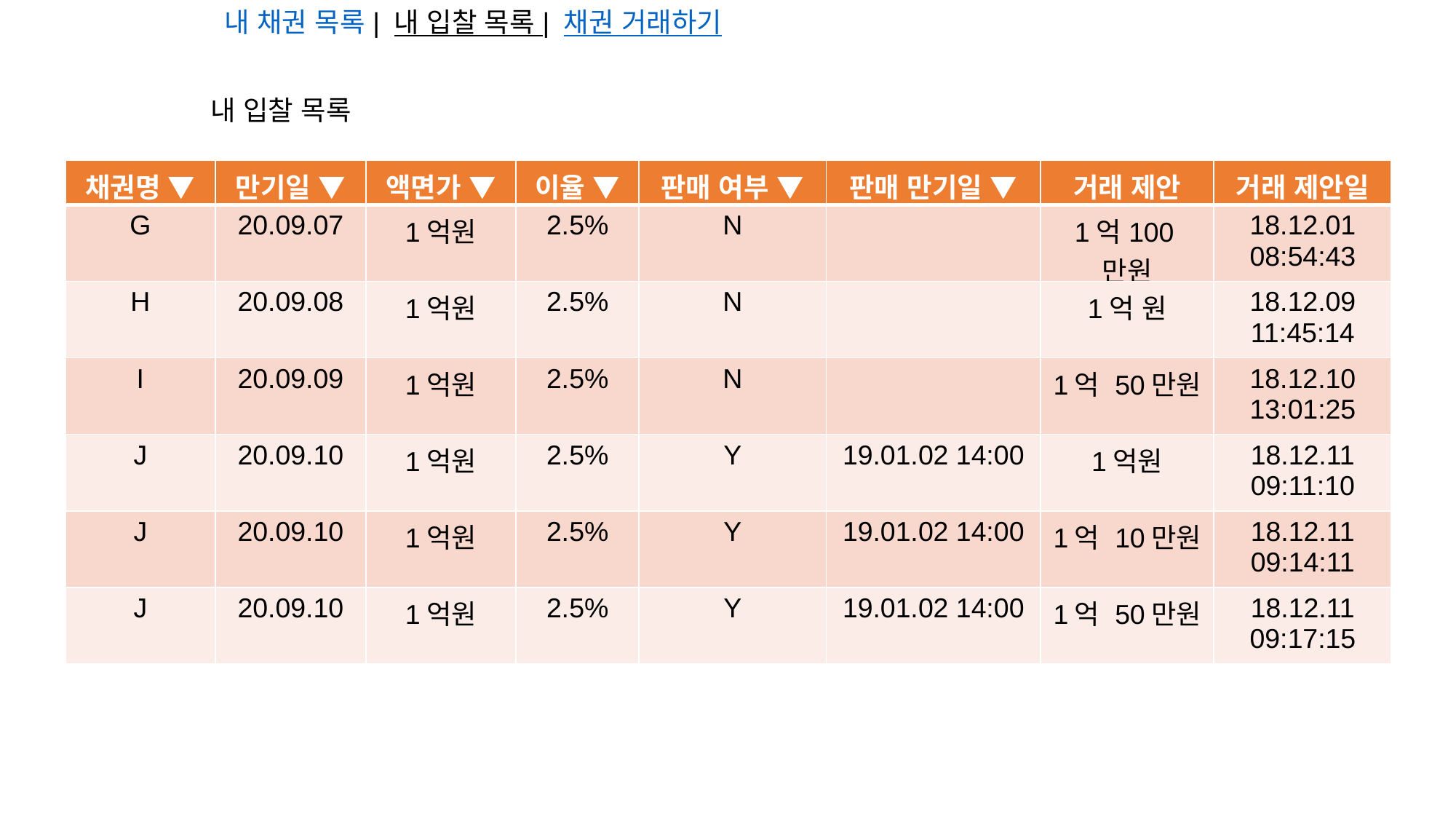

내 채권 목록 | 내 입찰 목록 | 채권 거래하기
내 입찰 목록
| 채권명 ▼ | 만기일 ▼ | 액면가 ▼ | 이율 ▼ | 판매 여부 ▼ | 판매 만기일 ▼ | 거래 제안 | 거래 제안일 |
| --- | --- | --- | --- | --- | --- | --- | --- |
| G | 20.09.07 | 1억원 | 2.5% | N |  | 1억100만원 | 18.12.01 08:54:43 |
| H | 20.09.08 | 1억원 | 2.5% | N |  | 1억 원 | 18.12.09 11:45:14 |
| I | 20.09.09 | 1억원 | 2.5% | N |  | 1억 50만원 | 18.12.10 13:01:25 |
| J | 20.09.10 | 1억원 | 2.5% | Y | 19.01.02 14:00 | 1억원 | 18.12.11 09:11:10 |
| J | 20.09.10 | 1억원 | 2.5% | Y | 19.01.02 14:00 | 1억 10만원 | 18.12.11 09:14:11 |
| J | 20.09.10 | 1억원 | 2.5% | Y | 19.01.02 14:00 | 1억 50만원 | 18.12.11 09:17:15 |